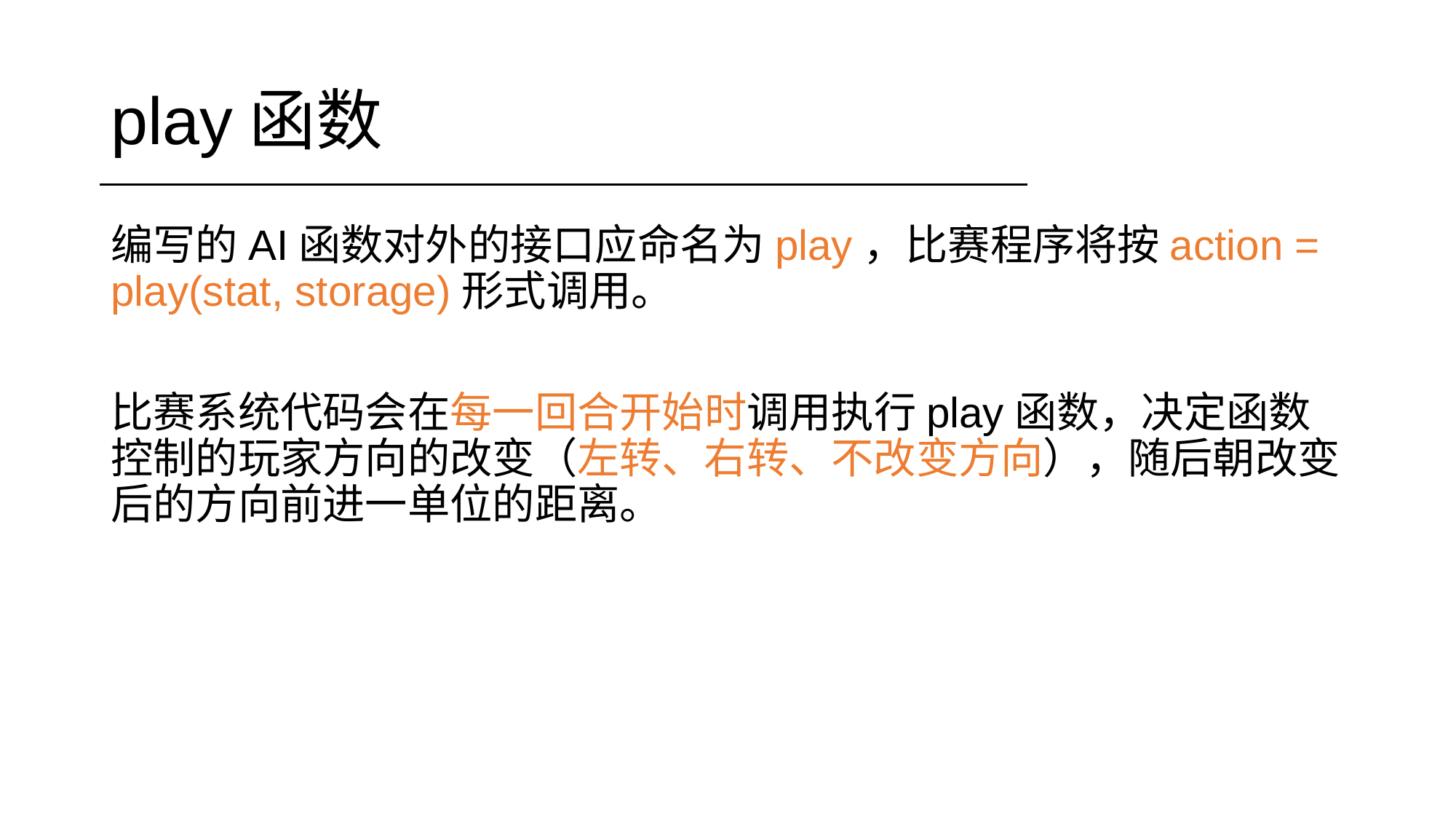

# play函数
编写的AI函数对外的接口应命名为play，比赛程序将按action = play(stat, storage)形式调用。

比赛系统代码会在每一回合开始时调用执行play函数，决定函数控制的玩家方向的改变（左转、右转、不改变方向），随后朝改变后的方向前进一单位的距离。